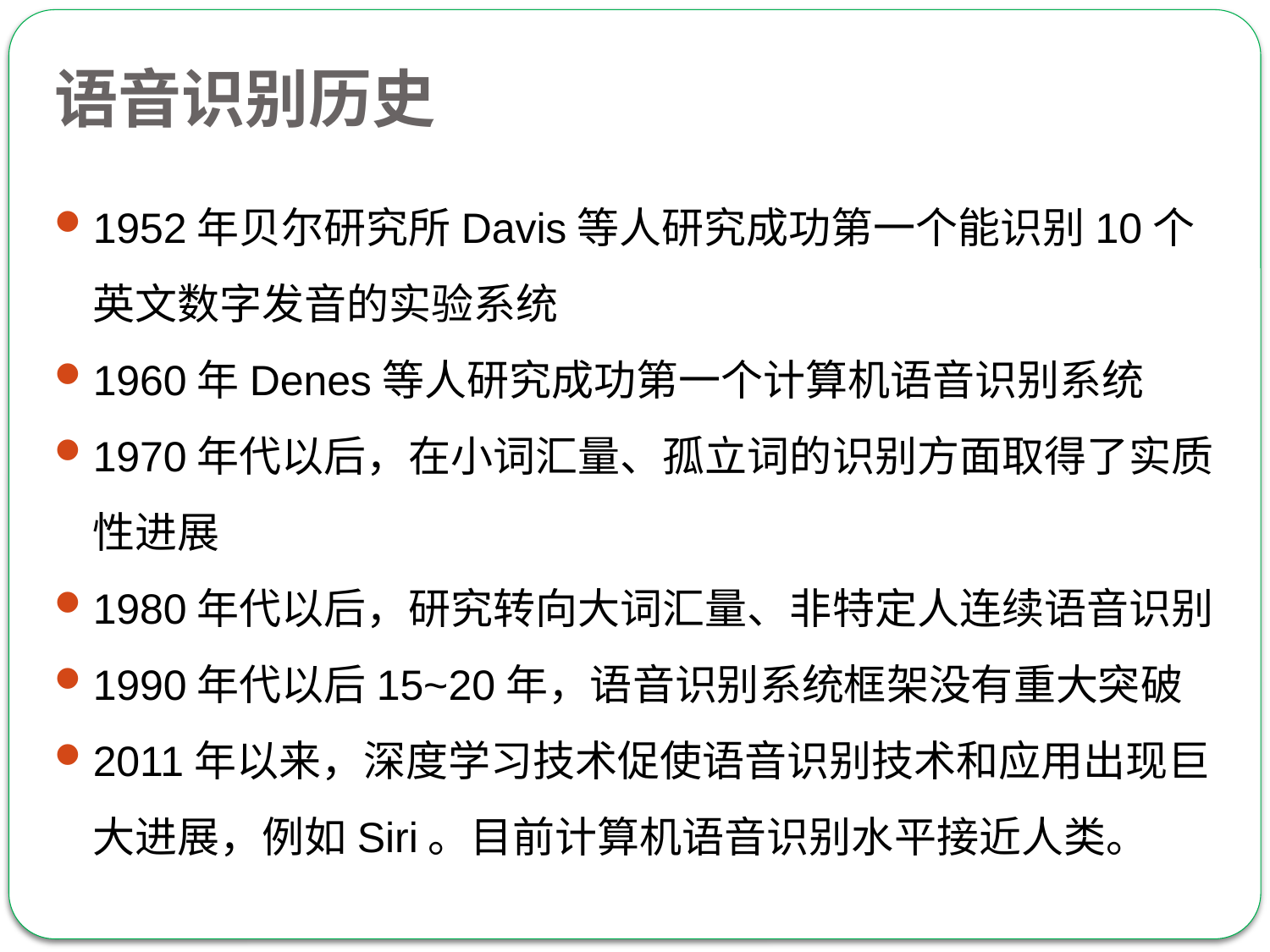

# 语音识别历史
1952年贝尔研究所Davis等人研究成功第一个能识别10个英文数字发音的实验系统
1960年Denes等人研究成功第一个计算机语音识别系统
1970年代以后，在小词汇量、孤立词的识别方面取得了实质性进展
1980年代以后，研究转向大词汇量、非特定人连续语音识别
1990年代以后15~20年，语音识别系统框架没有重大突破
2011年以来，深度学习技术促使语音识别技术和应用出现巨大进展，例如Siri。目前计算机语音识别水平接近人类。